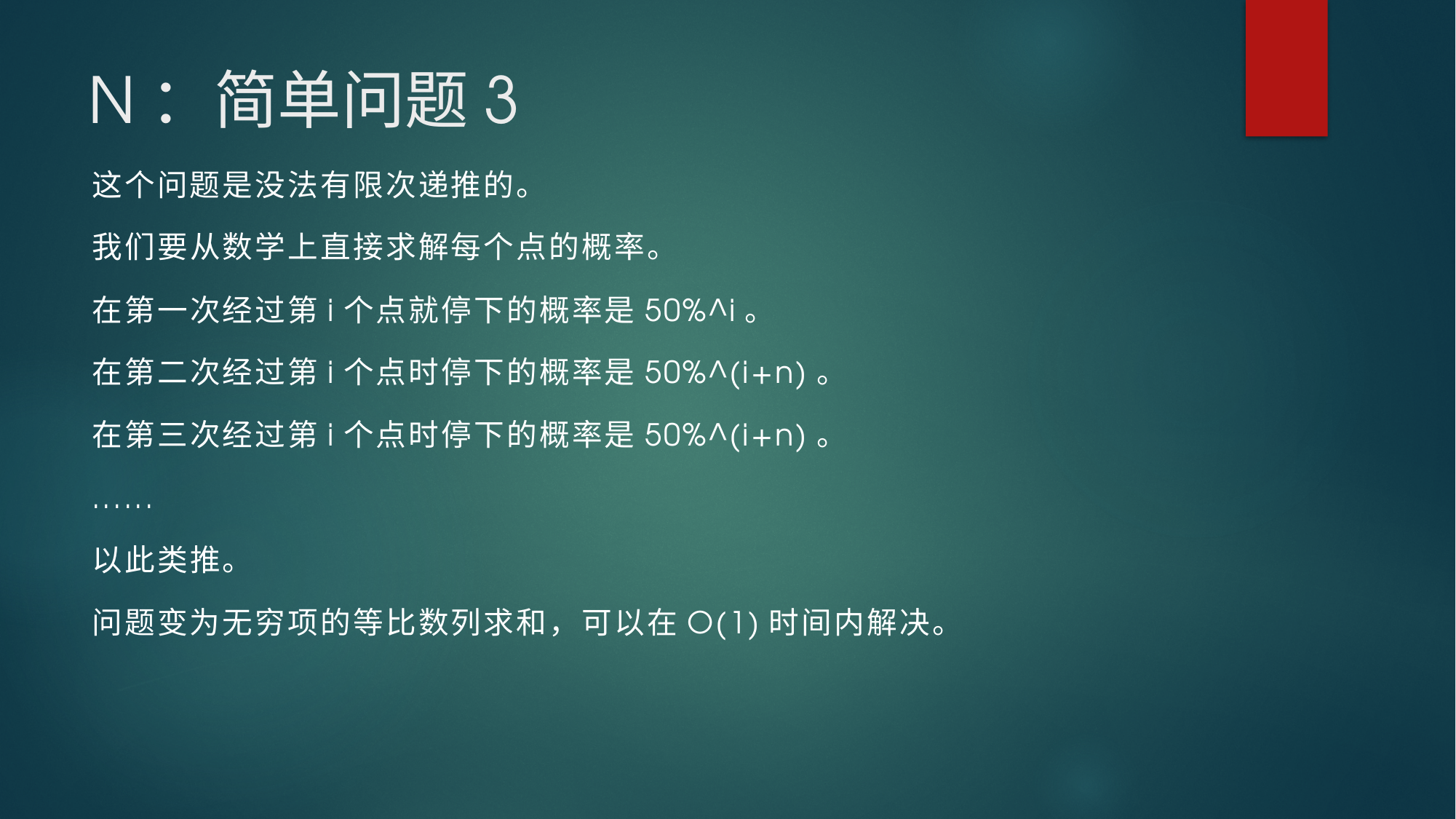

# N：简单问题3
这个问题是没法有限次递推的。
我们要从数学上直接求解每个点的概率。
在第一次经过第i个点就停下的概率是50%^i。
在第二次经过第i个点时停下的概率是50%^(i+n)。
在第三次经过第i个点时停下的概率是50%^(i+n)。
......
以此类推。
问题变为无穷项的等比数列求和，可以在O(1)时间内解决。